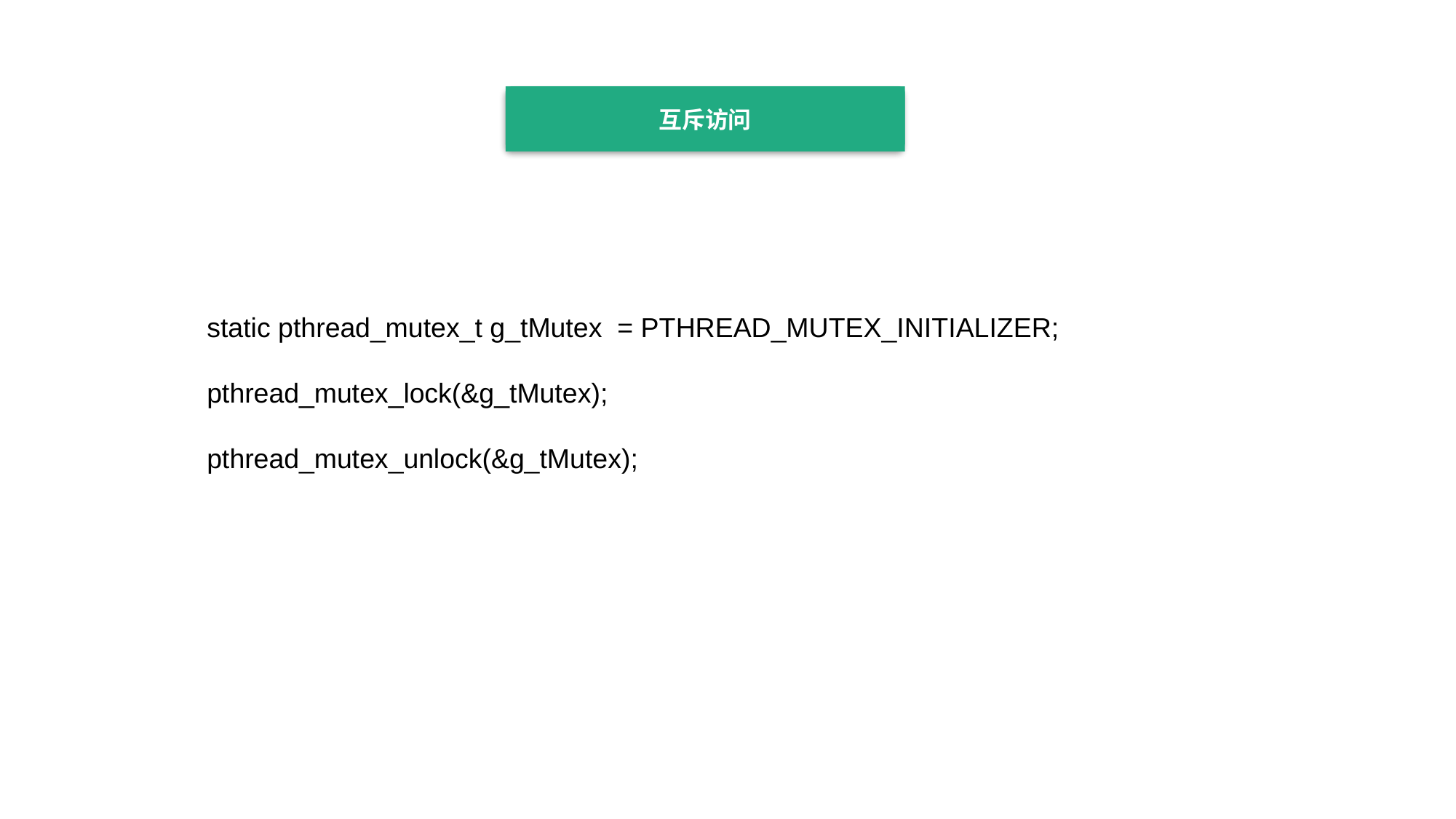

互斥访问

static pthread_mutex_t g_tMutex  = PTHREAD_MUTEX_INITIALIZER;

pthread_mutex_lock(&g_tMutex);

pthread_mutex_unlock(&g_tMutex);